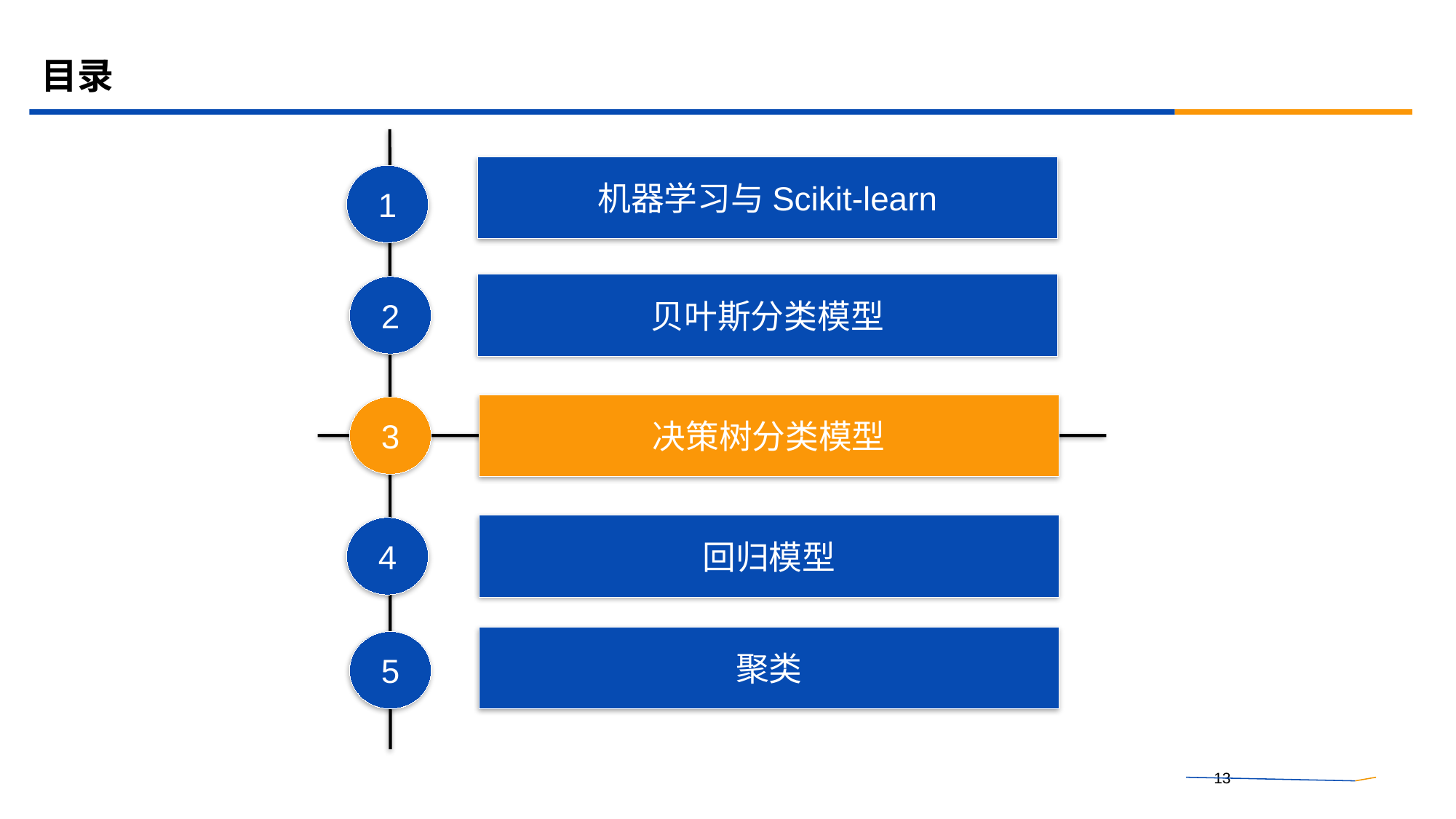

# 目录
机器学习与Scikit-learn
1
贝叶斯分类模型
2
决策树分类模型
3

回归模型
4
聚类
5